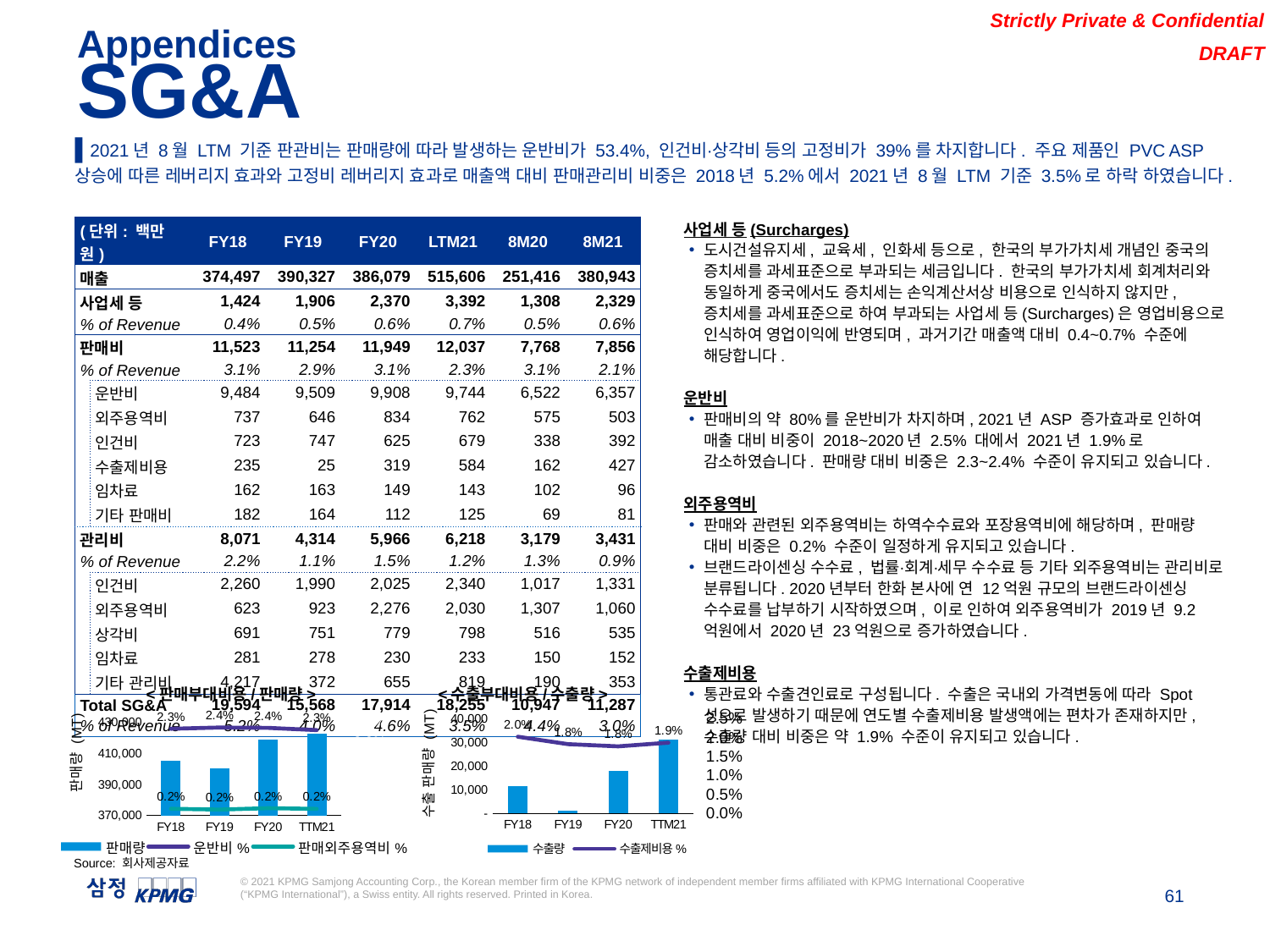

Appendices
SG&A
▌2021년 8월 LTM 기준 판관비는 판매량에 따라 발생하는 운반비가 53.4%, 인건비∙상각비 등의 고정비가 39%를 차지합니다. 주요 제품인 PVC ASP 상승에 따른 레버리지 효과와 고정비 레버리지 효과로 매출액 대비 판매관리비 비중은 2018년 5.2%에서 2021년 8월 LTM 기준 3.5%로 하락 하였습니다.

사업세 등(Surcharges)
도시건설유지세, 교육세, 인화세 등으로, 한국의 부가가치세 개념인 중국의 증치세를 과세표준으로 부과되는 세금입니다. 한국의 부가가치세 회계처리와 동일하게 중국에서도 증치세는 손익계산서상 비용으로 인식하지 않지만, 증치세를 과세표준으로 하여 부과되는 사업세 등(Surcharges)은 영업비용으로 인식하여 영업이익에 반영되며, 과거기간 매출액 대비 0.4~0.7% 수준에 해당합니다.

운반비
판매비의 약 80%를 운반비가 차지하며, 2021년 ASP 증가효과로 인하여 매출 대비 비중이 2018~2020년 2.5% 대에서 2021년 1.9%로 감소하였습니다. 판매량 대비 비중은 2.3~2.4% 수준이 유지되고 있습니다.

외주용역비
판매와 관련된 외주용역비는 하역수수료와 포장용역비에 해당하며, 판매량 대비 비중은 0.2% 수준이 일정하게 유지되고 있습니다.
브랜드라이센싱 수수료, 법률∙회계∙세무 수수료 등 기타 외주용역비는 관리비로 분류됩니다. 2020년부터 한화 본사에 연 12억원 규모의 브랜드라이센싱 수수료를 납부하기 시작하였으며, 이로 인하여 외주용역비가 2019년 9.2억원에서 2020년 23억원으로 증가하였습니다.

수출제비용
통관료와 수출견인료로 구성됩니다. 수출은 국내외 가격변동에 따라 Spot성으로 발생하기 때문에 연도별 수출제비용 발생액에는 편차가 존재하지만, 수출량 대비 비중은 약 1.9% 수준이 유지되고 있습니다.

| (단위: 백만원) |  | FY18 | FY19 | FY20 | LTM21 | 8M20 | 8M21 |
| --- | --- | --- | --- | --- | --- | --- | --- |
| 매출 |  | 374,497 | 390,327 | 386,079 | 515,606 | 251,416 | 380,943 |
| 사업세 등 |  | 1,424 | 1,906 | 2,370 | 3,392 | 1,308 | 2,329 |
| % of Revenue |  | 0.4% | 0.5% | 0.6% | 0.7% | 0.5% | 0.6% |
| 판매비 |  | 11,523 | 11,254 | 11,949 | 12,037 | 7,768 | 7,856 |
| % of Revenue |  | 3.1% | 2.9% | 3.1% | 2.3% | 3.1% | 2.1% |
|  | 운반비 | 9,484 | 9,509 | 9,908 | 9,744 | 6,522 | 6,357 |
|  | 외주용역비 | 737 | 646 | 834 | 762 | 575 | 503 |
|  | 인건비 | 723 | 747 | 625 | 679 | 338 | 392 |
|  | 수출제비용 | 235 | 25 | 319 | 584 | 162 | 427 |
|  | 임차료 | 162 | 163 | 149 | 143 | 102 | 96 |
|  | 기타 판매비 | 182 | 164 | 112 | 125 | 69 | 81 |
| 관리비 |  | 8,071 | 4,314 | 5,966 | 6,218 | 3,179 | 3,431 |
| % of Revenue |  | 2.2% | 1.1% | 1.5% | 1.2% | 1.3% | 0.9% |
|  | 인건비 | 2,260 | 1,990 | 2,025 | 2,340 | 1,017 | 1,331 |
|  | 외주용역비 | 623 | 923 | 2,276 | 2,030 | 1,307 | 1,060 |
|  | 상각비 | 691 | 751 | 779 | 798 | 516 | 535 |
|  | 임차료 | 281 | 278 | 230 | 233 | 150 | 152 |
|  | 기타 관리비 | 4,217 | 372 | 655 | 819 | 190 | 353 |
| Total SG&A |  | 19,594 | 15,568 | 17,914 | 18,255 | 10,947 | 11,287 |
| % of Revenue |  | 5.2% | 4.0% | 4.6% | 3.5% | 4.4% | 3.0% |

### Chart

| Category | 수출량 | 수출제비용% |
|---|---|---|
| FY18 | 11561.0 | 0.020298518099126372 |
| FY19 | 1352.0 | 0.018332558786094674 |
| FY20 | 17984.60000000006 | 0.017752358875927122 |
| TTM21 | 31176.899999999914 | 0.018731971653079736 |

### Chart

| Category | 판매량 | 운반비% | 판매외주용역비% |
|---|---|---|---|
| FY18 | 405448.2519999859 | 0.023391308236337716 | 0.00181779208215214 |
| FY19 | 400758.6369999873 | 0.023729904840187138 | 0.001613278375480203 |
| FY20 | 419148.51099998655 | 0.023636232591258133 | 0.001990484297315866 |
| TTM21 | 423140.1509999868 | 0.023028281987878298 | 0.0018005730538322839 |
<판매부대비용/판매량>
<수출부대비용/수출량>
Source: 회사제공자료